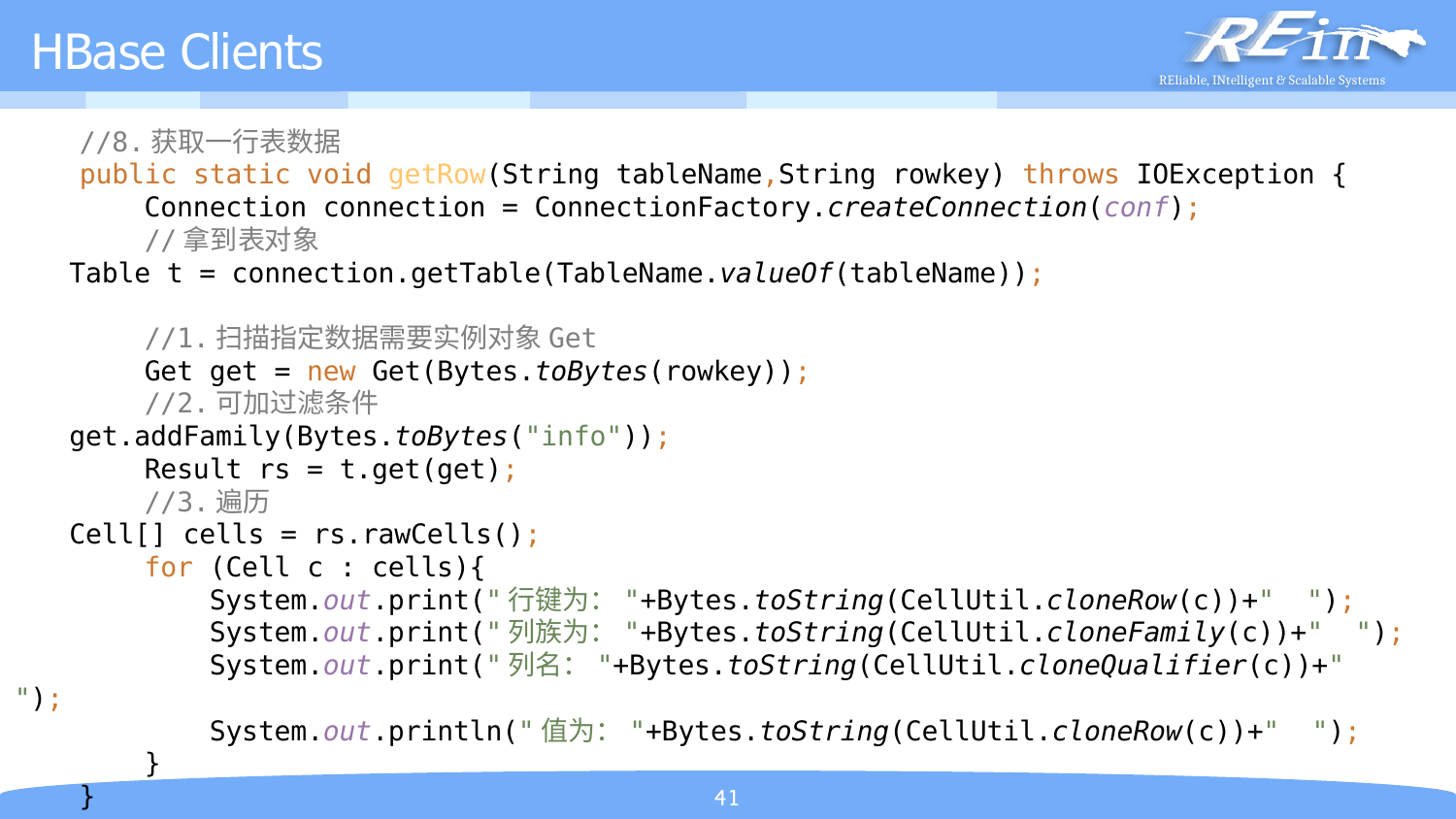

# HBase Clients
    //8.获取一行表数据
    public static void getRow(String tableName,String rowkey) throws IOException {
        Connection connection = ConnectionFactory.createConnection(conf);
        //拿到表对象
        Table t = connection.getTable(TableName.valueOf(tableName));
        //1.扫描指定数据需要实例对象Get
        Get get = new Get(Bytes.toBytes(rowkey));
        //2.可加过滤条件
        get.addFamily(Bytes.toBytes("info"));
        Result rs = t.get(get);
        //3.遍历
        Cell[] cells = rs.rawCells();
        for (Cell c : cells){
            System.out.print("行键为："+Bytes.toString(CellUtil.cloneRow(c))+"  ");
            System.out.print("列族为："+Bytes.toString(CellUtil.cloneFamily(c))+"  ");
            System.out.print("列名："+Bytes.toString(CellUtil.cloneQualifier(c))+"  ");
            System.out.println("值为："+Bytes.toString(CellUtil.cloneRow(c))+"  ");
        }
    }
41